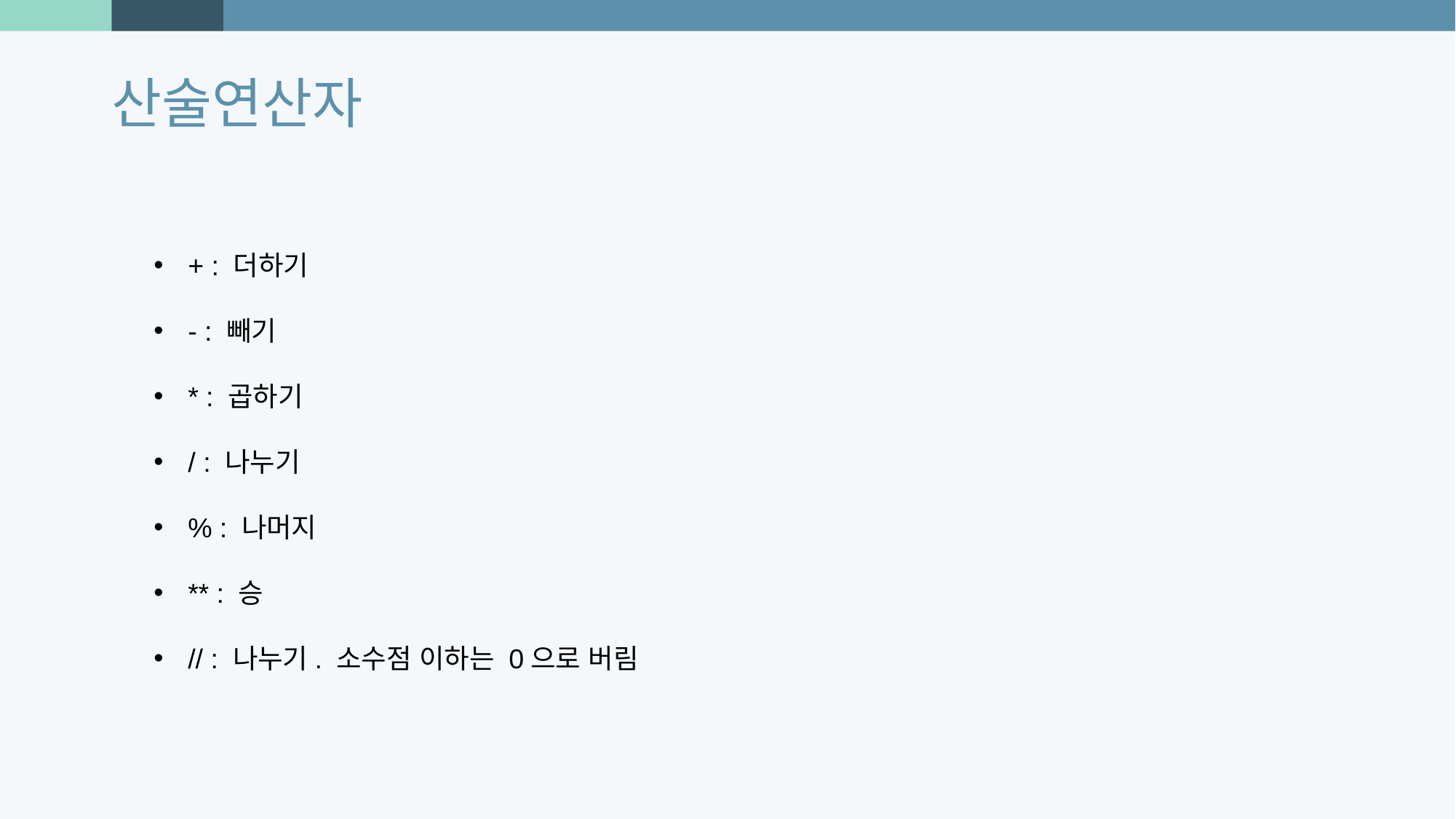

산술연산자
+ : 더하기
- : 빼기
* : 곱하기
/ : 나누기
% : 나머지
** : 승
// : 나누기. 소수점 이하는 0으로 버림
Photo by Joel Filipe on Unsplash